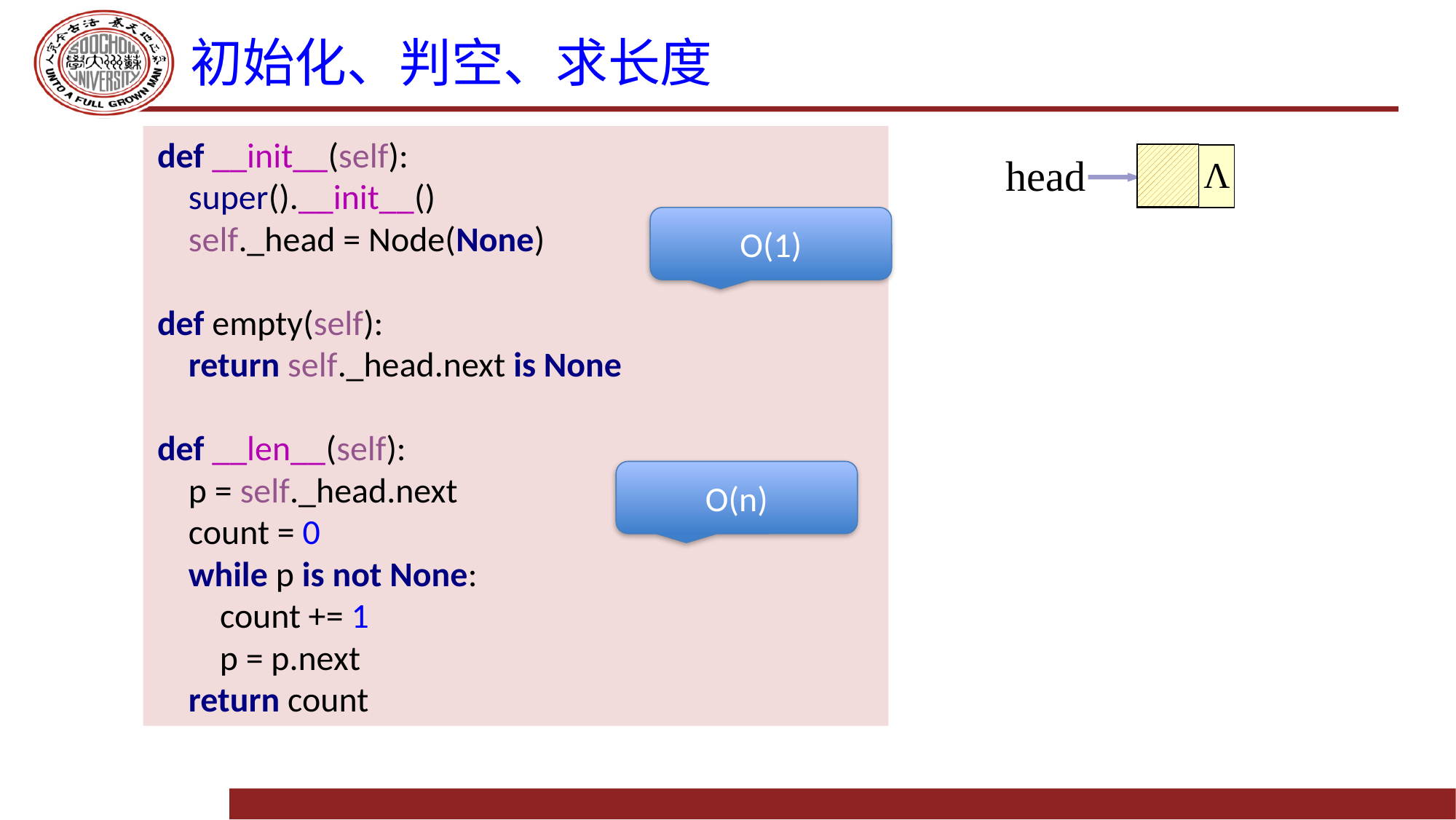

# 初始化、判空、求长度
def __init__(self):
    super().__init__()
    self._head = Node(None)

def empty(self):
    return self._head.next is None
def __len__(self):
    p = self._head.next
    count = 0
    while p is not None:
        count += 1
        p = p.next
    return count
head

Λ

O(1)
O(n)